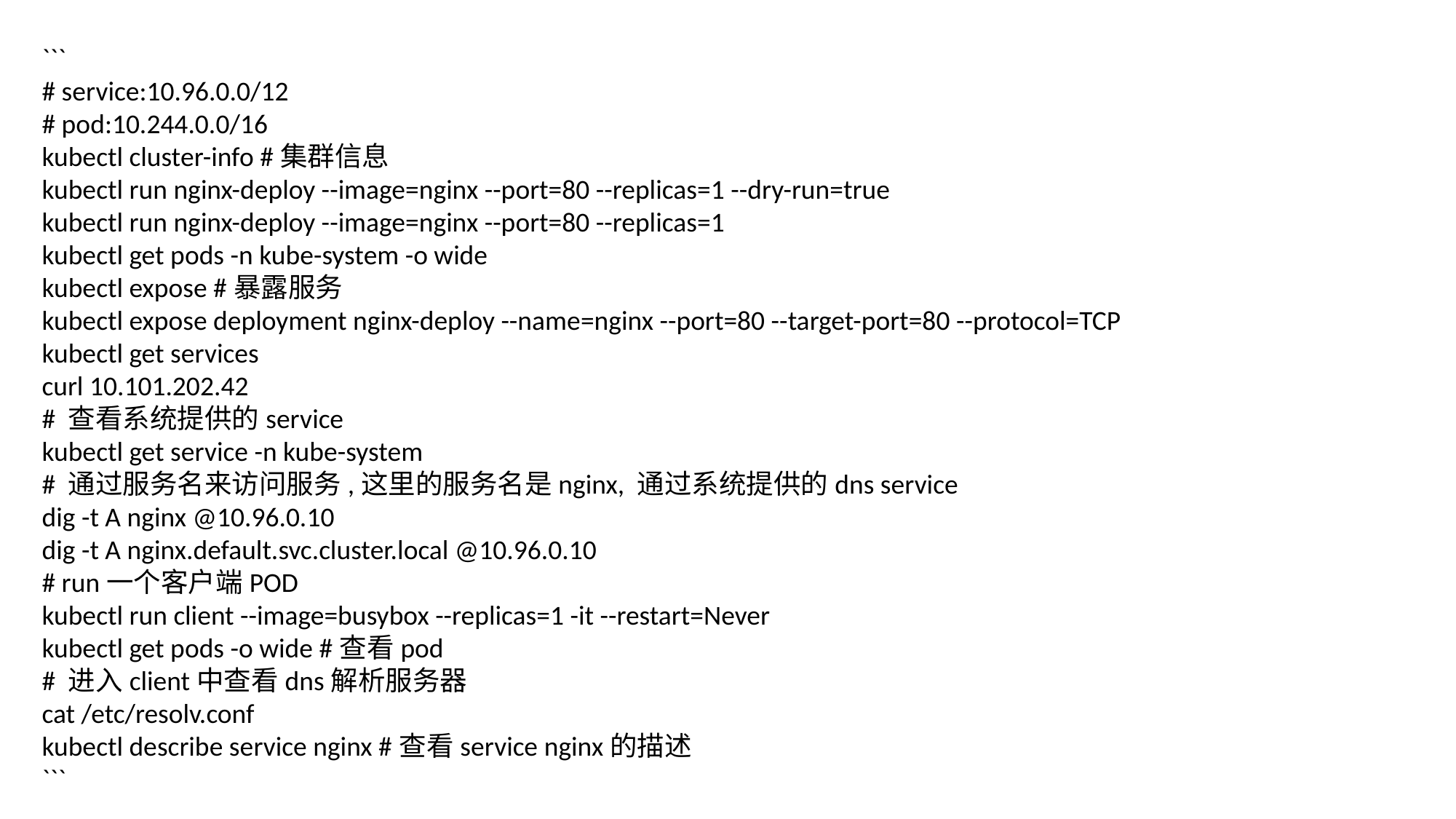

```
# service:10.96.0.0/12
# pod:10.244.0.0/16
kubectl cluster-info #集群信息
kubectl run nginx-deploy --image=nginx --port=80 --replicas=1 --dry-run=true
kubectl run nginx-deploy --image=nginx --port=80 --replicas=1
kubectl get pods -n kube-system -o wide
kubectl expose #暴露服务
kubectl expose deployment nginx-deploy --name=nginx --port=80 --target-port=80 --protocol=TCP
kubectl get services
curl 10.101.202.42
# 查看系统提供的service
kubectl get service -n kube-system
# 通过服务名来访问服务,这里的服务名是nginx, 通过系统提供的dns service
dig -t A nginx @10.96.0.10
dig -t A nginx.default.svc.cluster.local @10.96.0.10
# run一个客户端POD
kubectl run client --image=busybox --replicas=1 -it --restart=Never
kubectl get pods -o wide #查看pod
# 进入client中查看dns解析服务器
cat /etc/resolv.conf
kubectl describe service nginx #查看service nginx的描述
```